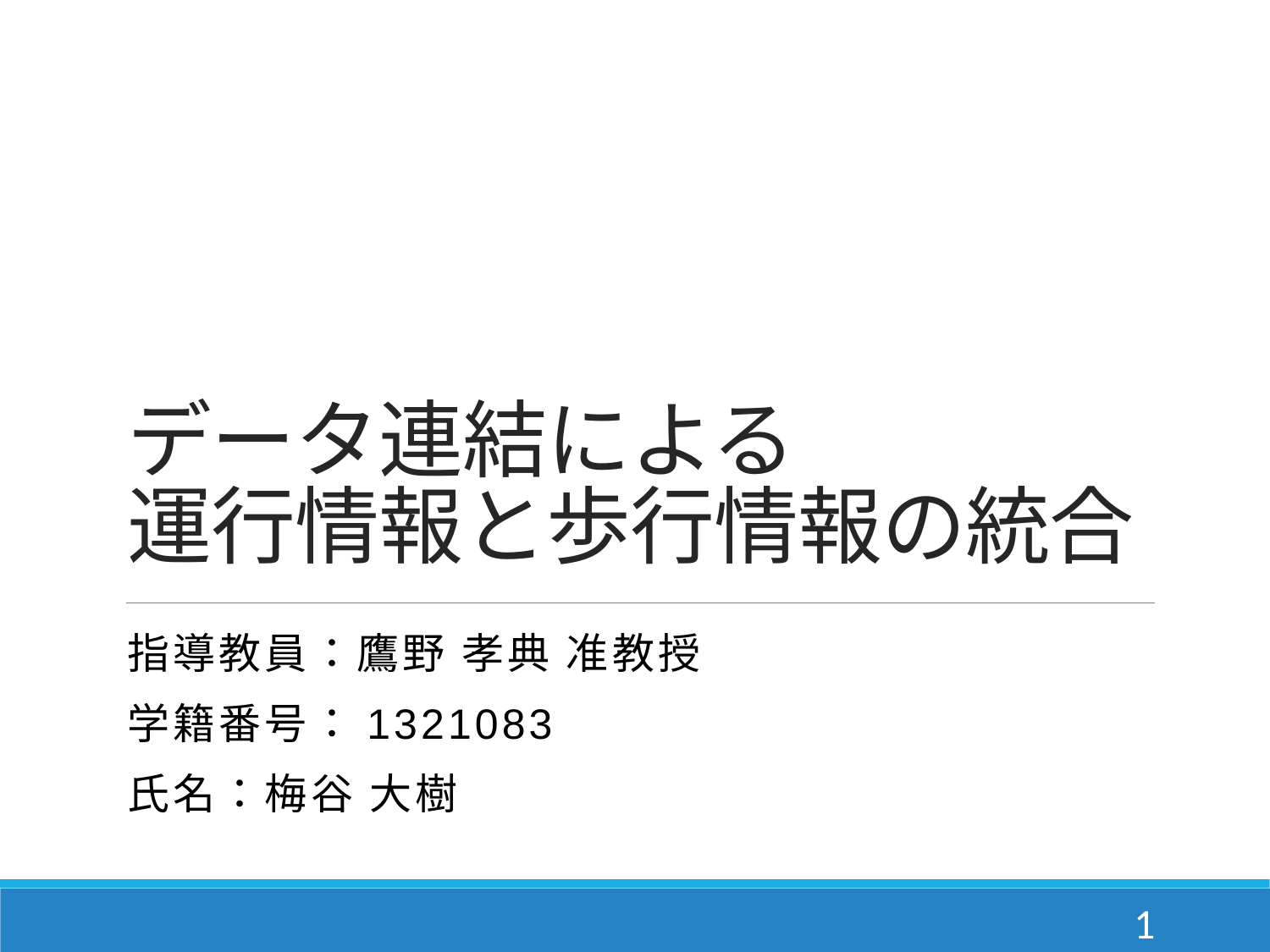

# データ連結による 運行情報と歩行情報の統合
指導教員：鷹野 孝典 准教授
学籍番号：1321083
氏名：梅谷 大樹
1